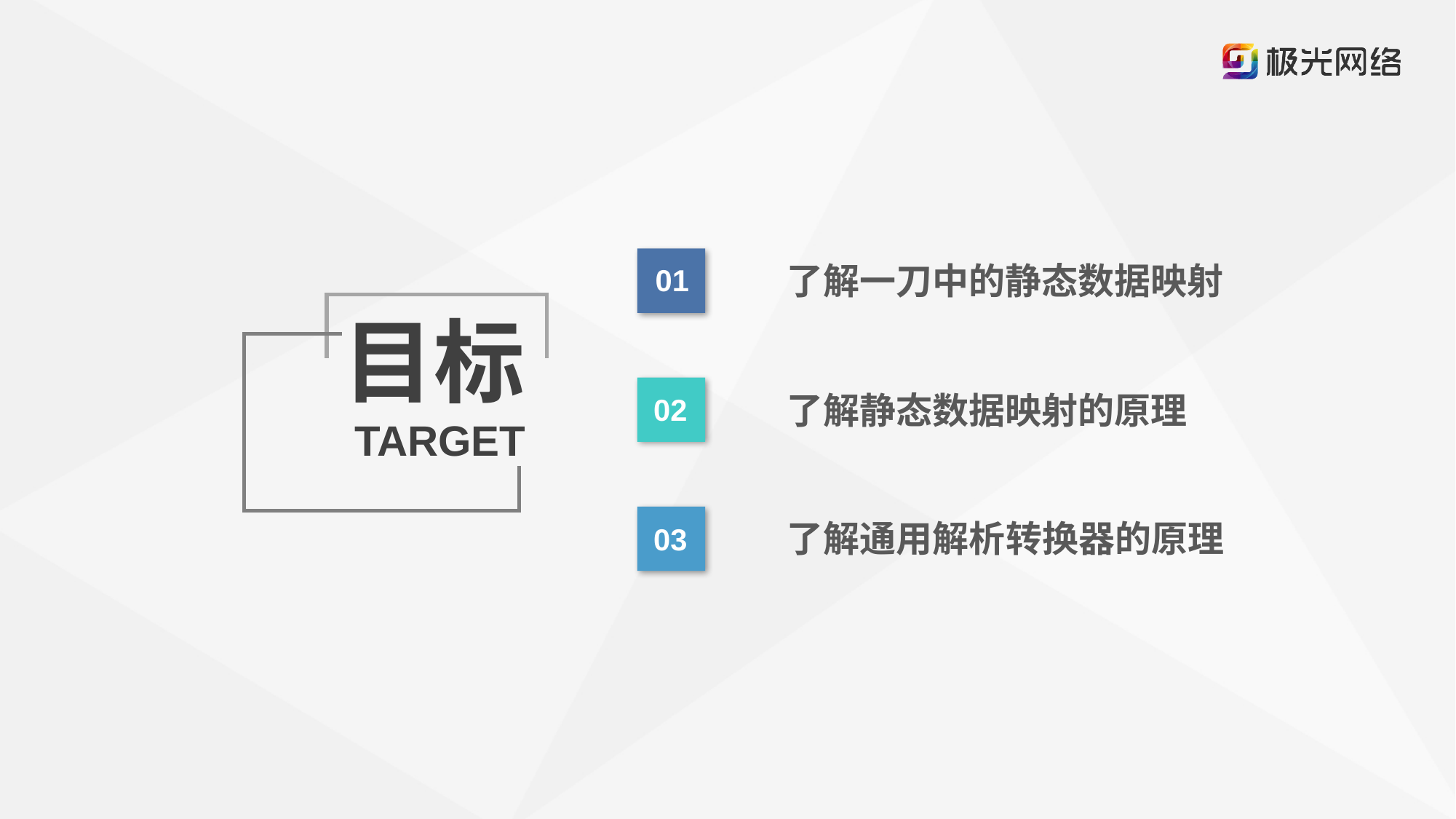

了解一刀中的静态数据映射
01

目标
TARGET

了解静态数据映射的原理
02

了解通用解析转换器的原理
03